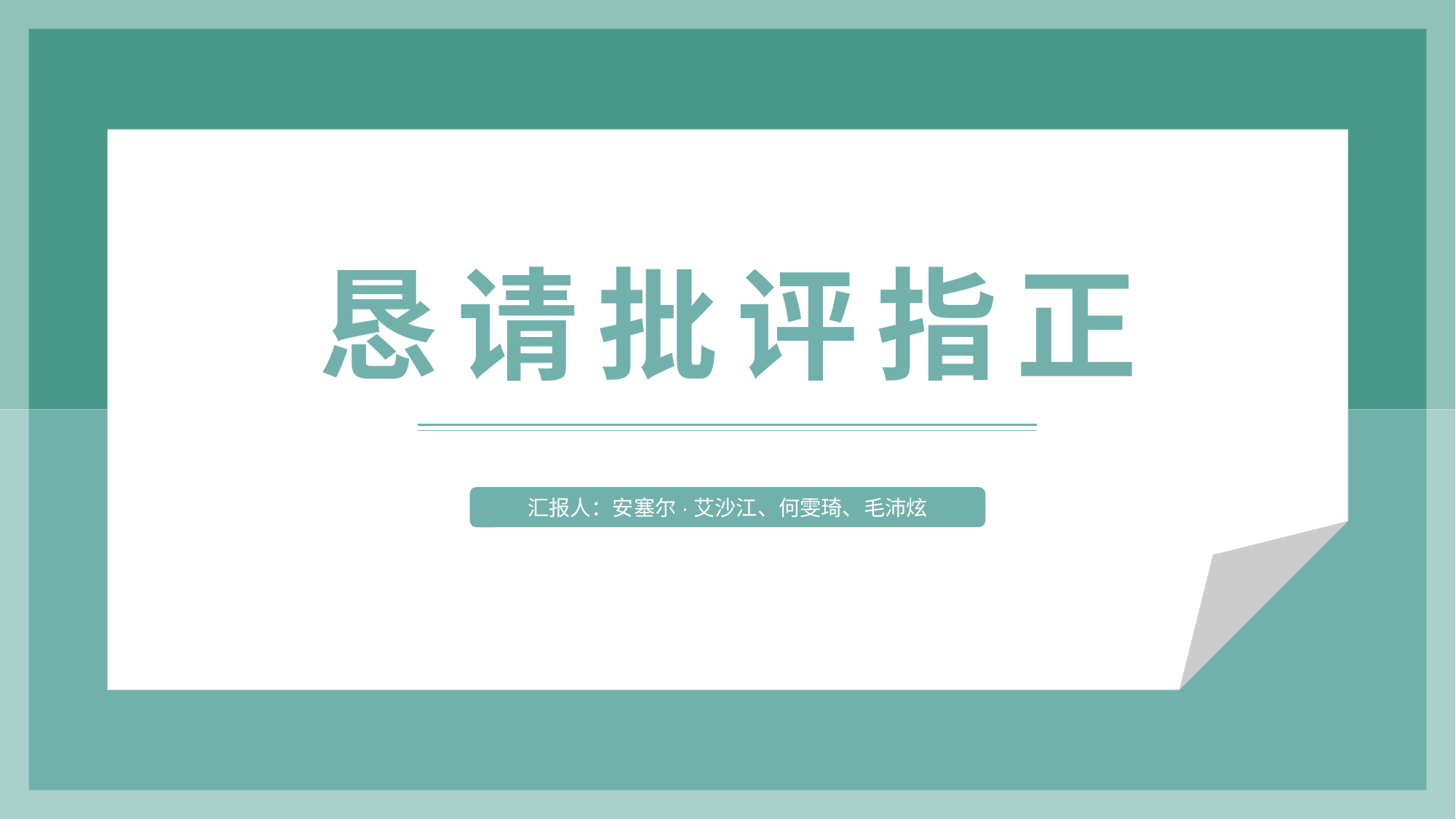

恳 请 批 评 指 正

汇报人：安塞尔·艾沙江、何雯琦、毛沛炫